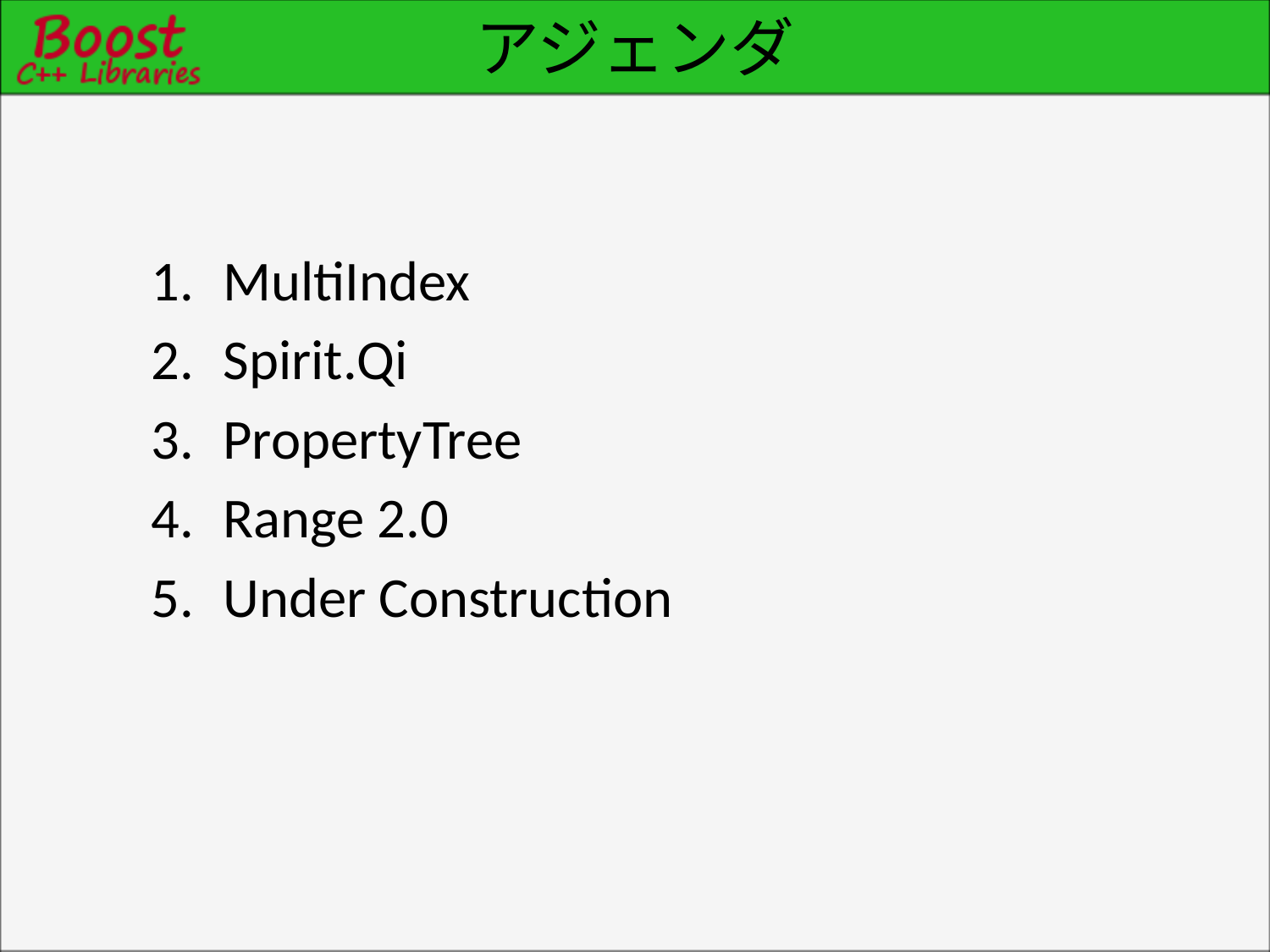

# アジェンダ
MultiIndex
Spirit.Qi
PropertyTree
Range 2.0
Under Construction